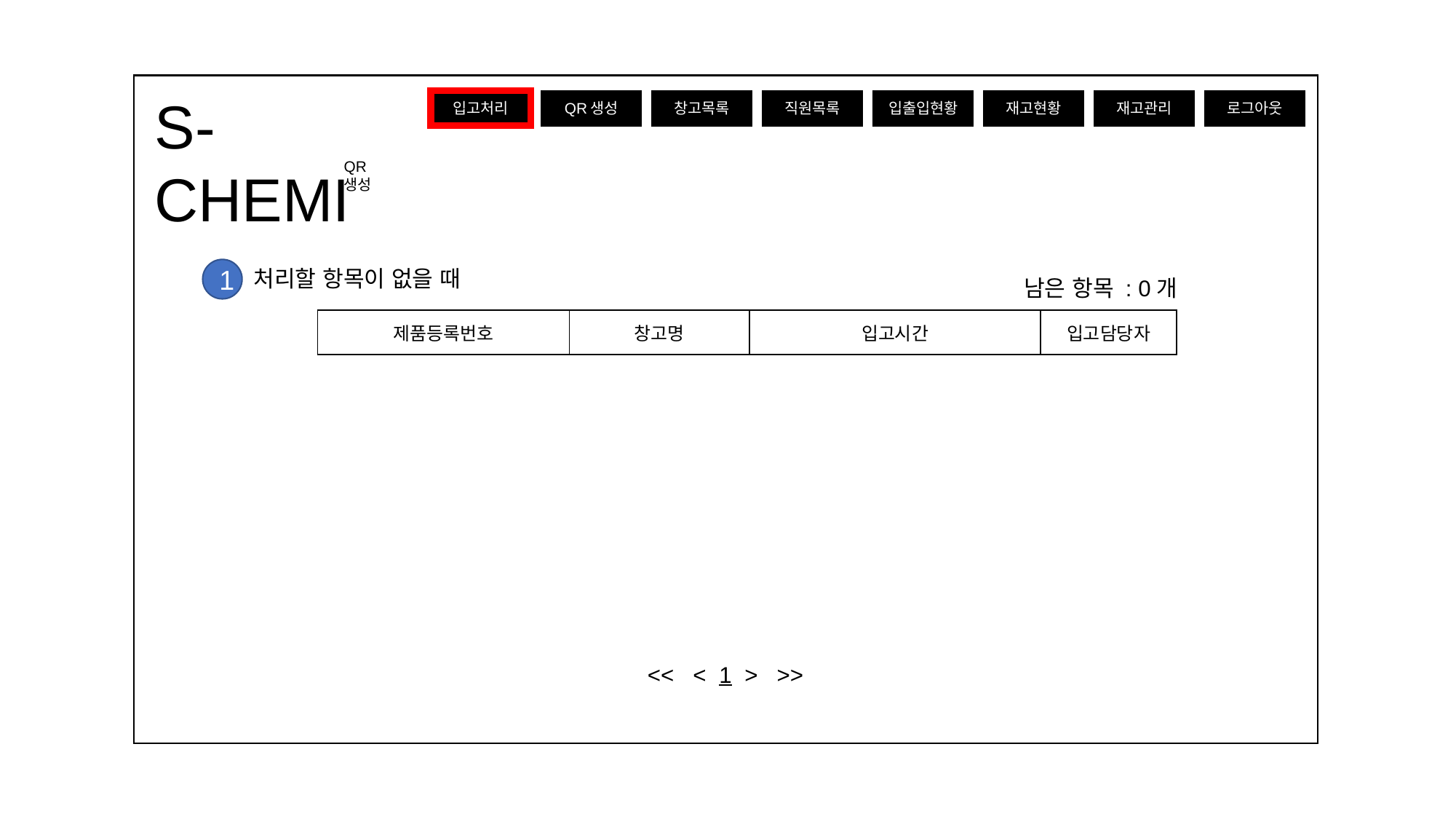

S-CHEMI
입고처리
창고목록
재고현황
로그아웃
QR생성
직원목록
입출입현황
재고관리
QR생성
처리할 항목이 없을 때
1
남은 항목 : 0개
| 제품등록번호 | 창고명 | 입고시간 | 입고담당자 |
| --- | --- | --- | --- |
<<   <  1  >   >>